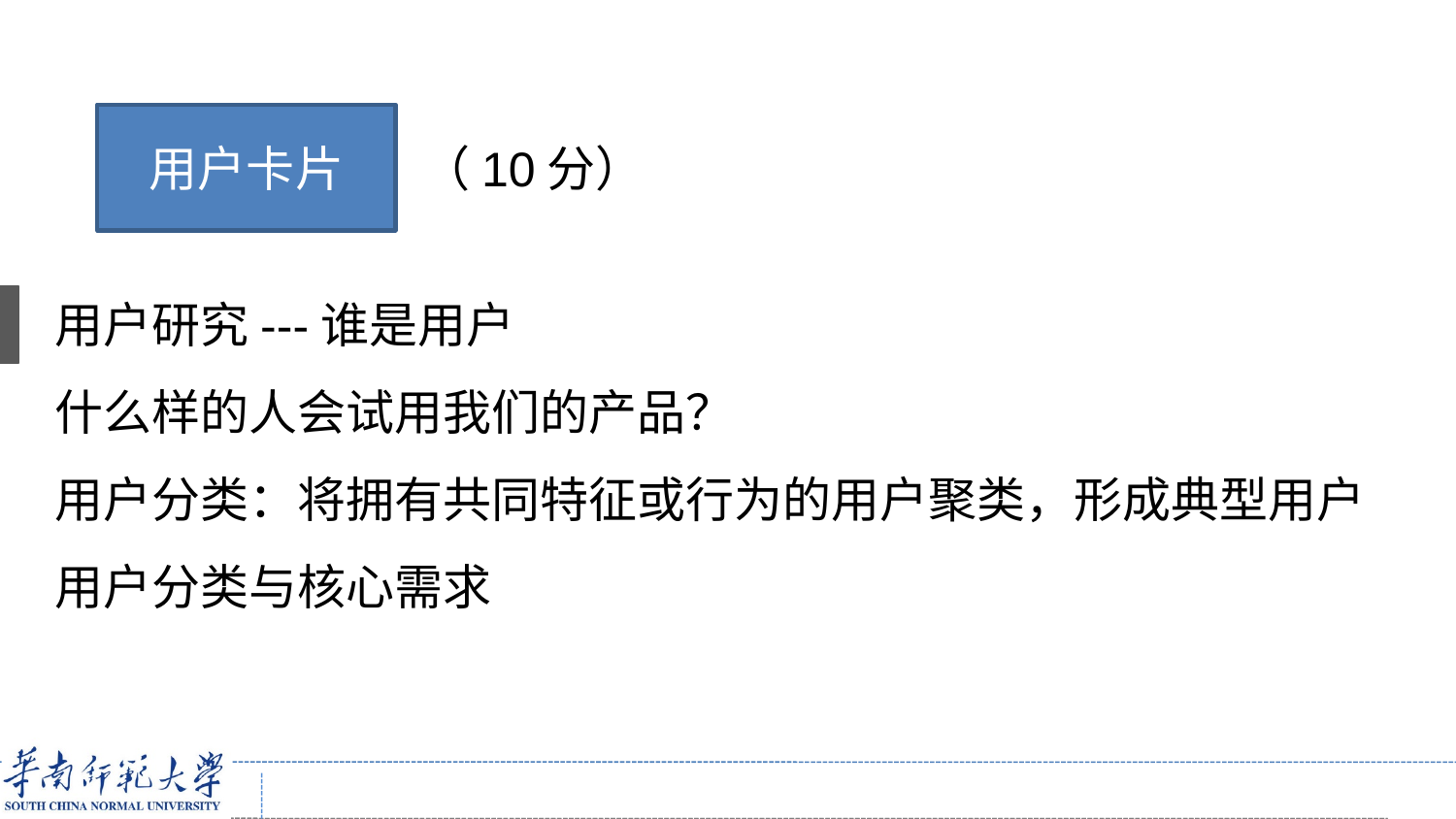

用户卡片
（10分）
用户研究---谁是用户
什么样的人会试用我们的产品？
用户分类：将拥有共同特征或行为的用户聚类，形成典型用户
用户分类与核心需求